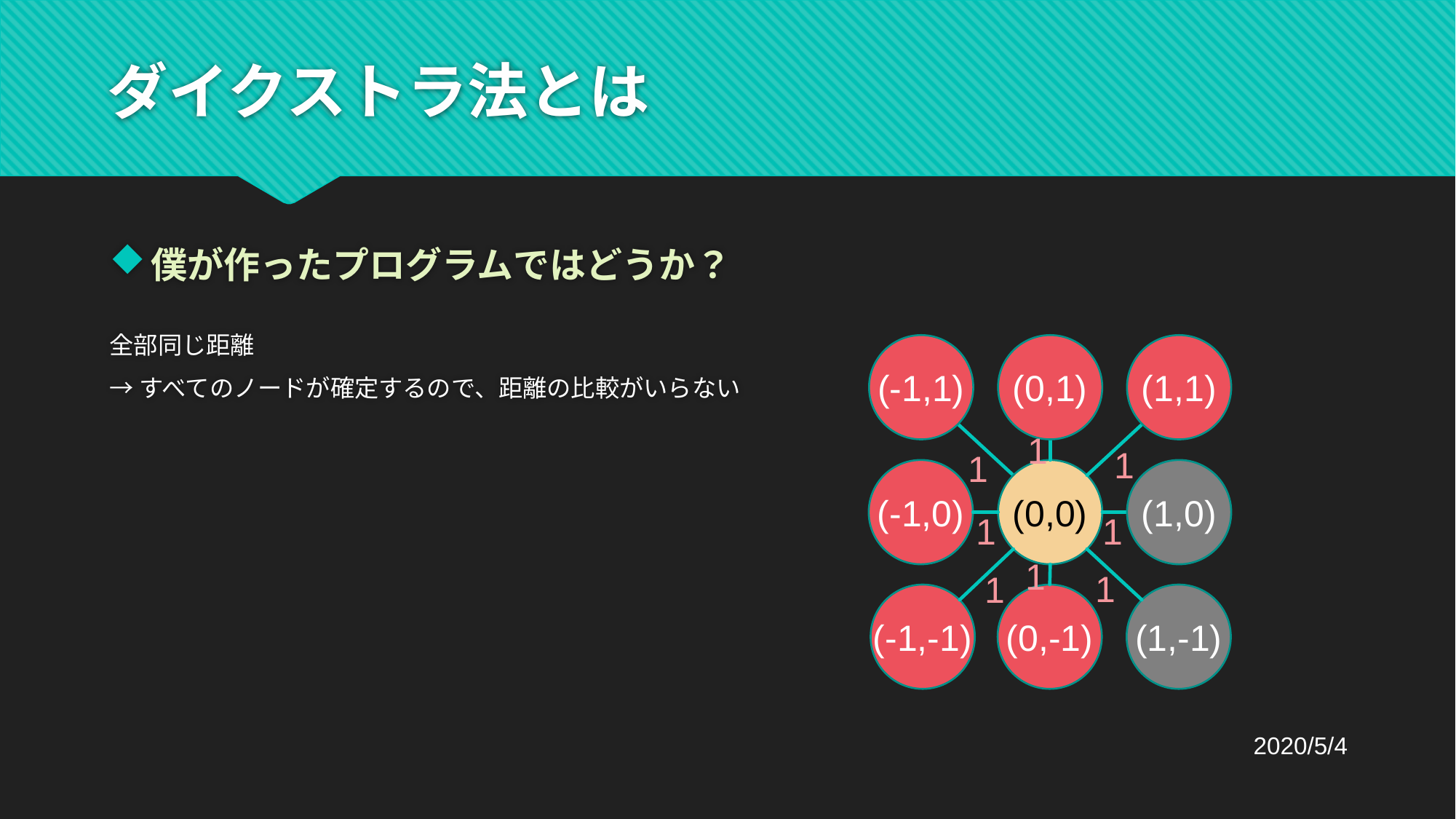

# ダイクストラ法とは
僕が作ったプログラムではどうか？
全部同じ距離
→すべてのノードが確定するので、距離の比較がいらない
(-1,1)
(0,1)
(1,1)
1
1
1
(-1,0)
(0,0)
(1,0)
1
1
1
1
1
(-1,-1)
(0,-1)
(1,-1)
2020/5/4